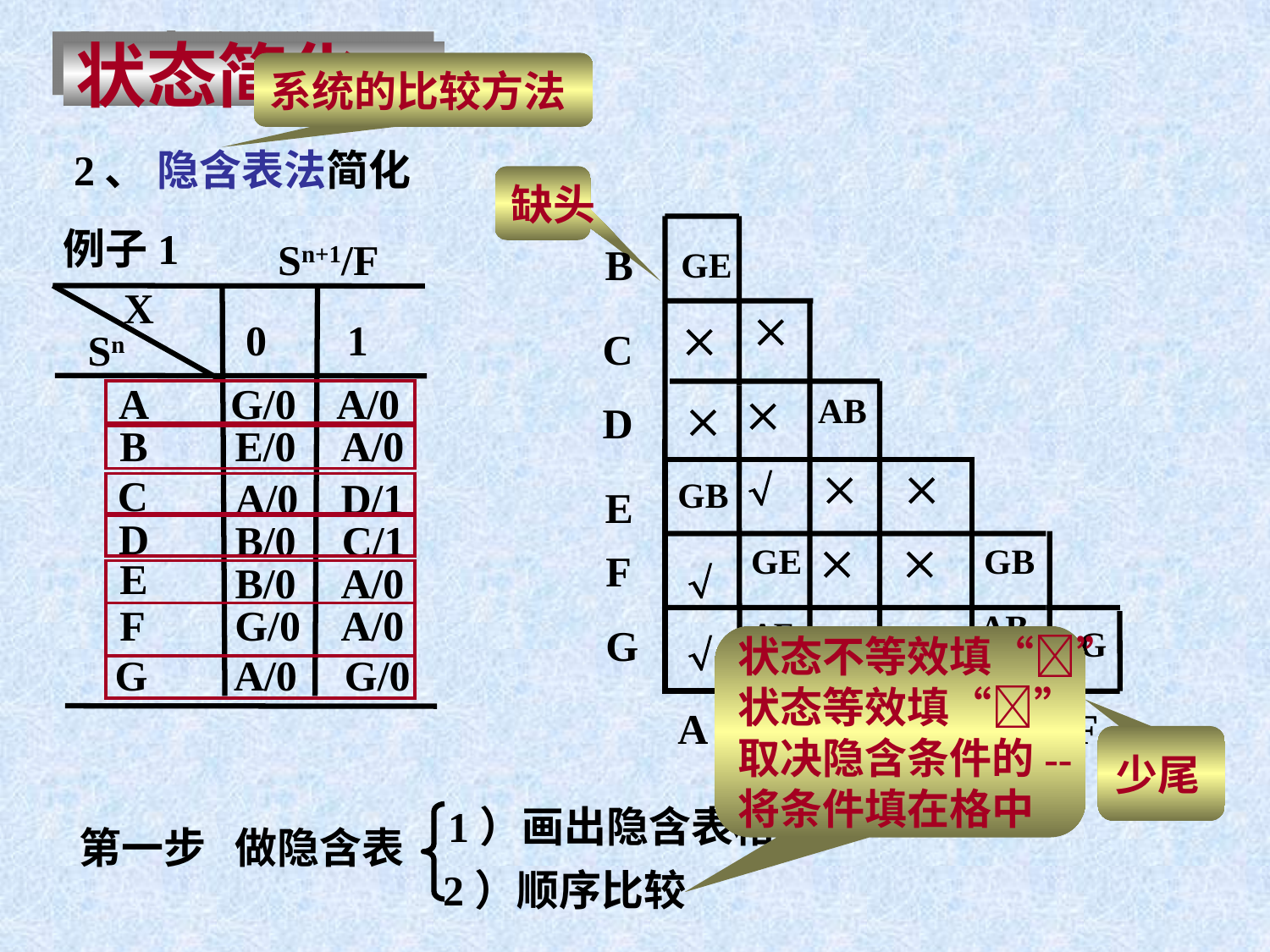

状态简化
系统的比较方法
2、 隐含表法简化
缺头
例子1

Sn+1/F
B
C
D
E
F
G
GE
X

×
×
AB
×
×
√
×
×
GE
GB
AB
AG
AE
AG
×
×
AG
×
0
1
Sn
A
G/0
A/0

×
B
E/0
A/0

C
A/0
D/1
GB

D
B/0
C/1

E
√
B/0
A/0

F
G/0
A/0

√
状态不等效填“×”
状态等效填“√”
取决隐含条件的--
将条件填在格中
G
A/0
G/0

A
B
C
D
E
F

少尾
1）画出隐含表格

第一步   做隐含表
2）顺序比较